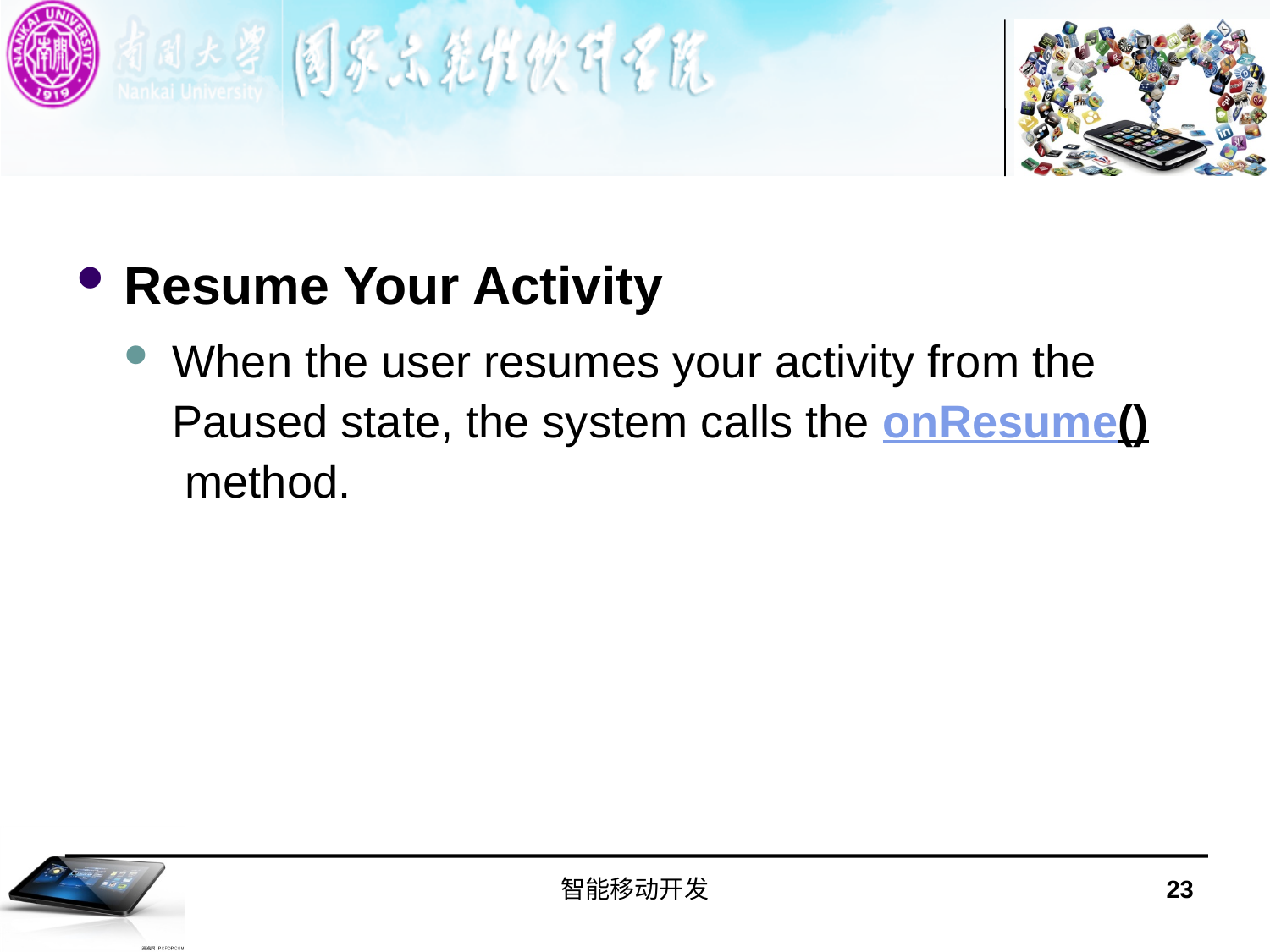

#
Resume Your Activity
When the user resumes your activity from the Paused state, the system calls the onResume() method.
智能移动开发
23